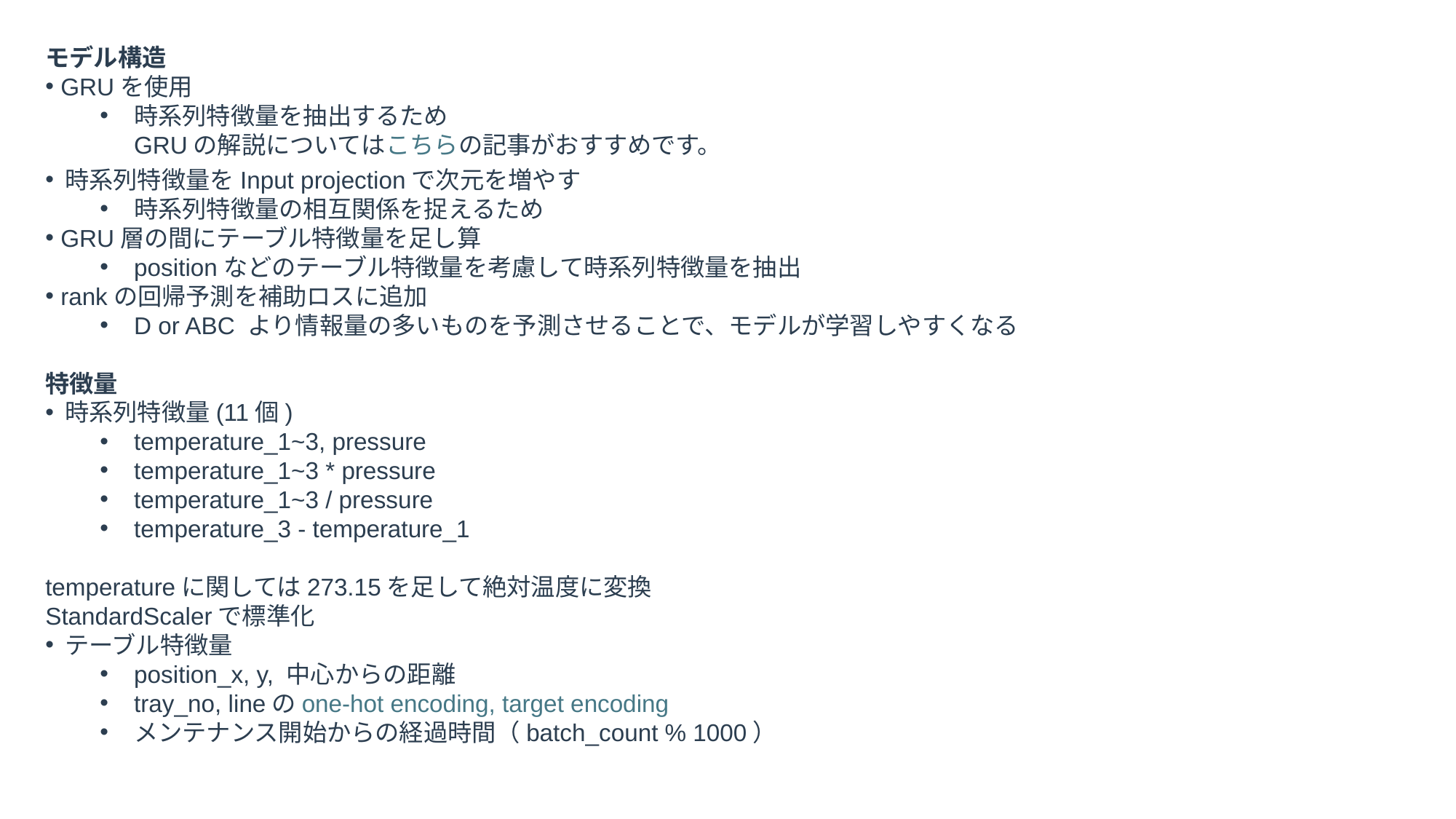

モデル構造
 GRUを使用
時系列特徴量を抽出するため
GRUの解説についてはこちらの記事がおすすめです。
 時系列特徴量をInput projectionで次元を増やす
時系列特徴量の相互関係を捉えるため
 GRU層の間にテーブル特徴量を足し算
positionなどのテーブル特徴量を考慮して時系列特徴量を抽出
 rankの回帰予測を補助ロスに追加
D or ABC より情報量の多いものを予測させることで、モデルが学習しやすくなる

特徴量
 時系列特徴量(11個)
temperature_1~3, pressure
temperature_1~3 * pressure
temperature_1~3 / pressure
temperature_3 - temperature_1

temperatureに関しては273.15を足して絶対温度に変換
StandardScalerで標準化
 テーブル特徴量
position_x, y, 中心からの距離
tray_no, lineのone-hot encoding, target encoding
メンテナンス開始からの経過時間（batch_count % 1000）